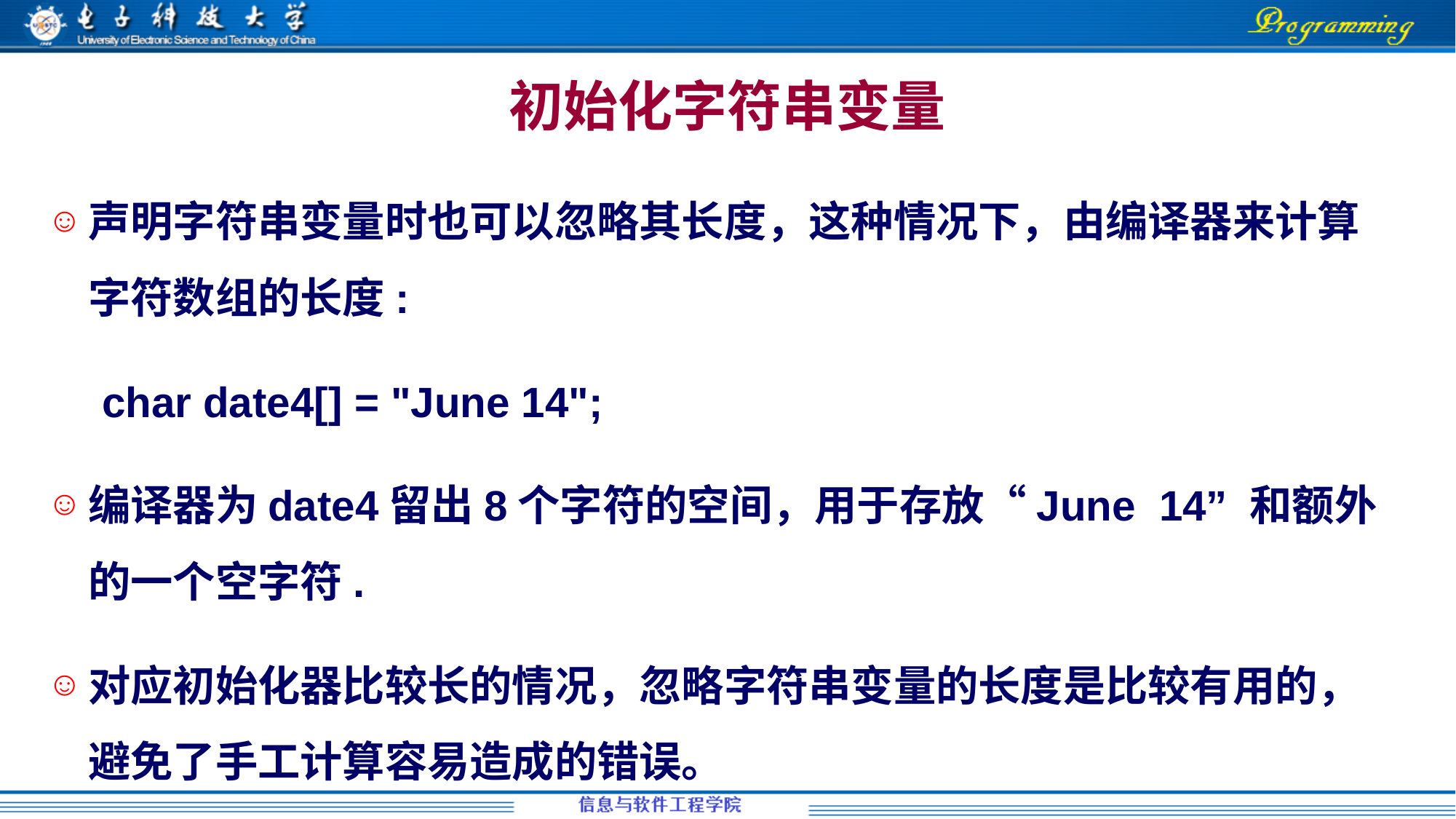

初始化字符串变量
声明字符串变量时也可以忽略其长度，这种情况下，由编译器来计算字符数组的长度:
char date4[] = "June 14";
编译器为date4留出8个字符的空间，用于存放“June  14” 和额外的一个空字符.
对应初始化器比较长的情况，忽略字符串变量的长度是比较有用的，避免了手工计算容易造成的错误。